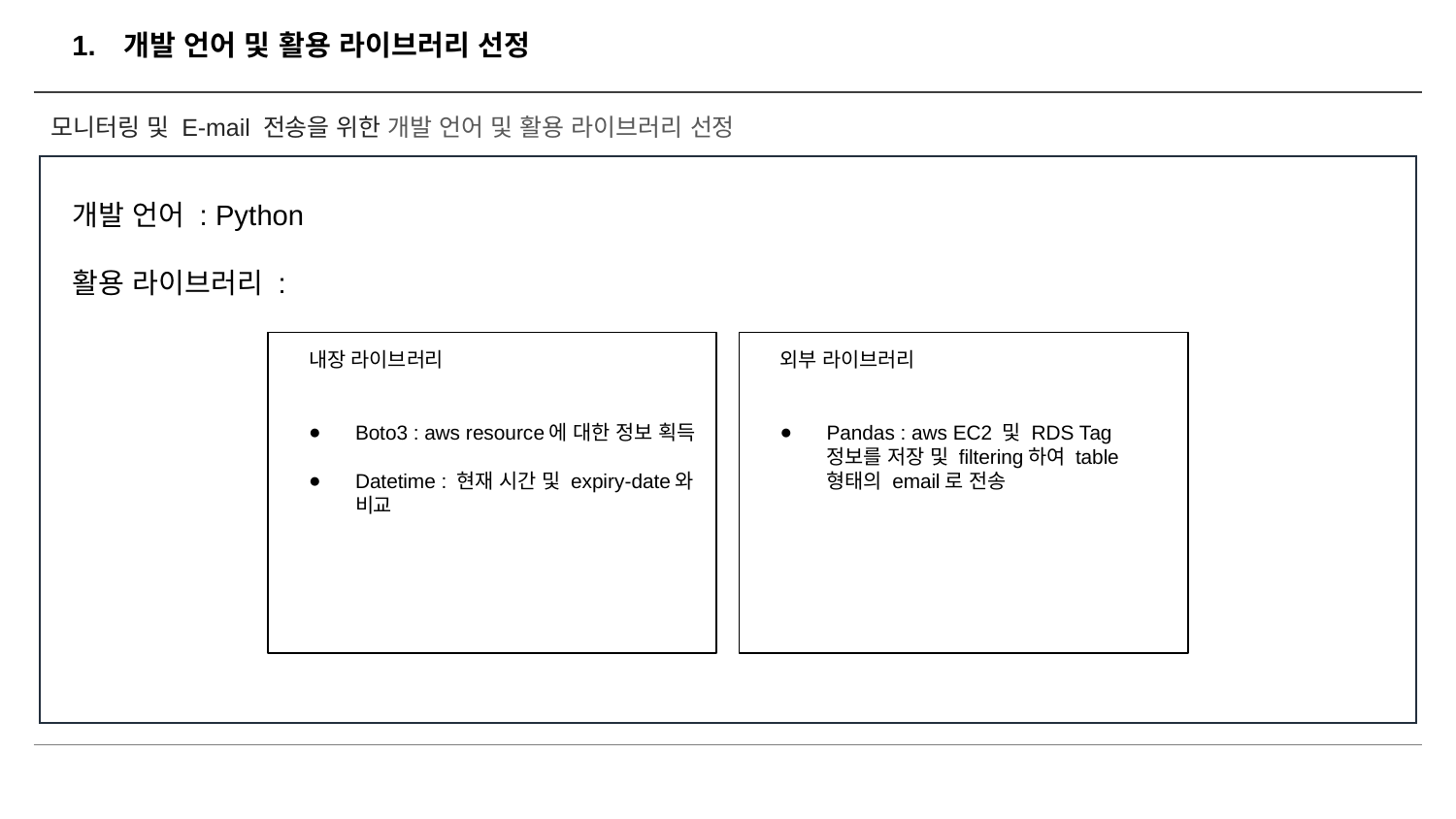

# 개발 언어 및 활용 라이브러리 선정
모니터링 및 E-mail 전송을 위한 개발 언어 및 활용 라이브러리 선정

개발 언어 : Python

활용 라이브러리 :
내장 라이브러리

Boto3 : aws resource에 대한 정보 획득

Datetime : 현재 시간 및 expiry-date와 비교

외부 라이브러리

Pandas : aws EC2 및 RDS Tag 정보를 저장 및 filtering하여 table 형태의 email로 전송